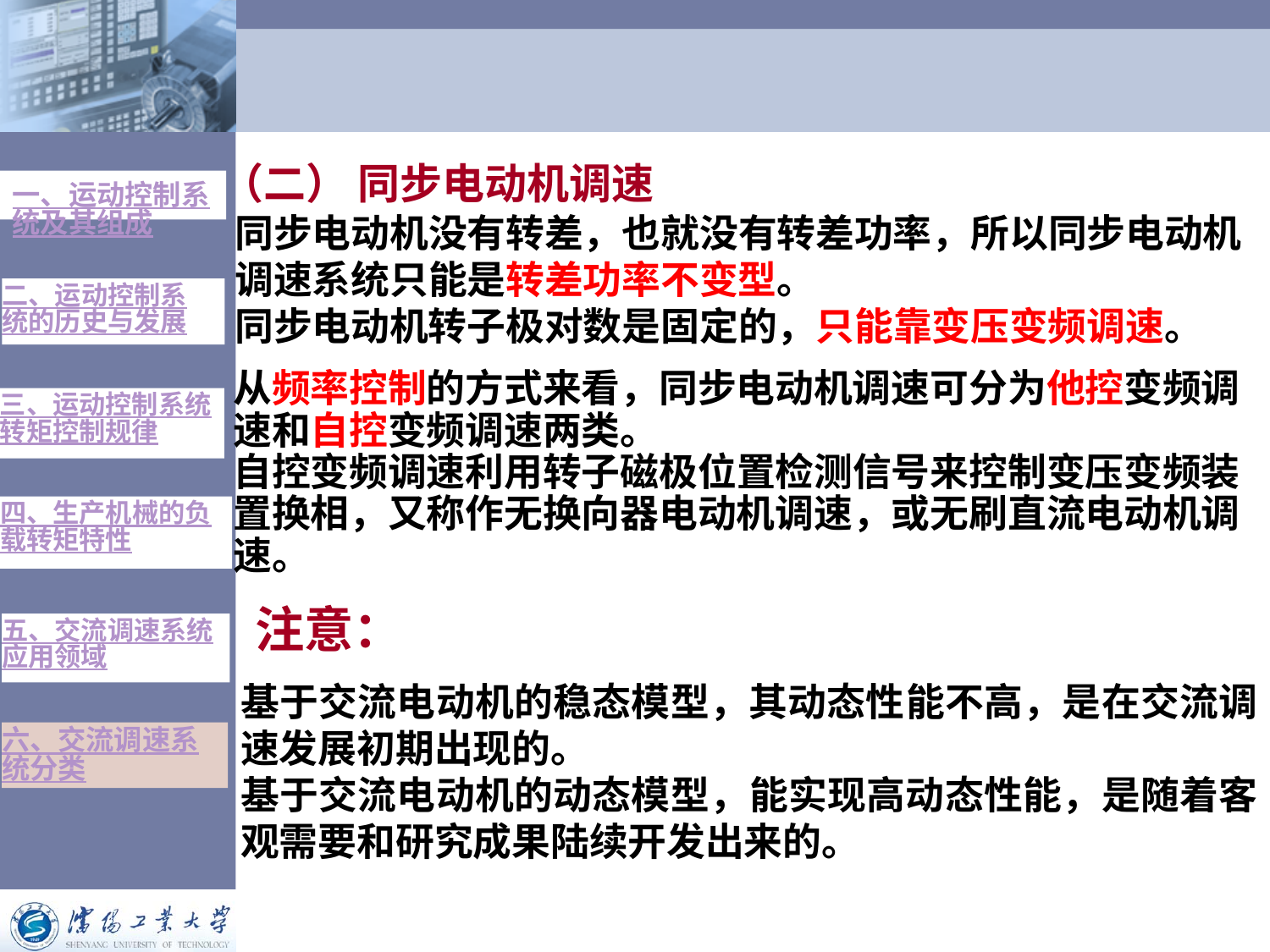

# （二） 同步电动机调速
一、运动控制系统及其组成
同步电动机没有转差，也就没有转差功率，所以同步电动机调速系统只能是转差功率不变型。
同步电动机转子极对数是固定的，只能靠变压变频调速。
二、运动控制系统的历史与发展
从频率控制的方式来看，同步电动机调速可分为他控变频调速和自控变频调速两类。
自控变频调速利用转子磁极位置检测信号来控制变压变频装置换相，又称作无换向器电动机调速，或无刷直流电动机调速。
三、运动控制系统转矩控制规律

四、生产机械的负载转矩特性
注意：
五、交流调速系统应用领域
基于交流电动机的稳态模型，其动态性能不高，是在交流调速发展初期出现的。
基于交流电动机的动态模型，能实现高动态性能，是随着客观需要和研究成果陆续开发出来的。
六、交流调速系统分类